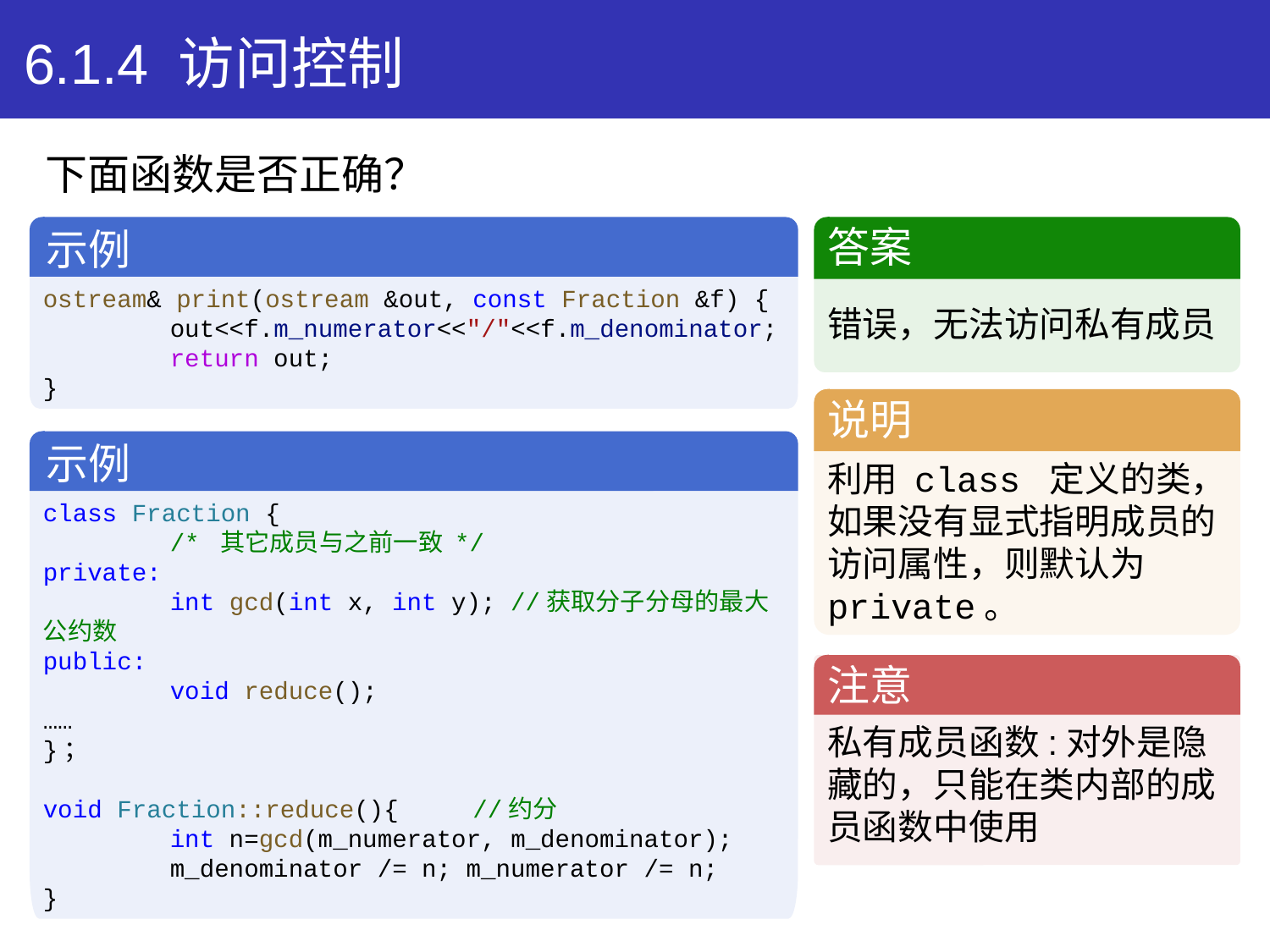

6.1.4 访问控制
下面函数是否正确？
答案

错误，无法访问私有成员
示例

ostream& print(ostream &out, const Fraction &f) {
	out<<f.m_numerator<<"/"<<f.m_denominator;
	return out;
}
说明

利用 class 定义的类，如果没有显式指明成员的访问属性，则默认为 private。
示例

class Fraction {
	/* 其它成员与之前一致 */
private:
	int gcd(int x, int y); //获取分子分母的最大公约数
public:
	void reduce();
……
}；
void Fraction::reduce(){     //约分
	int n=gcd(m_numerator, m_denominator);
	m_denominator /= n; m_numerator /= n;
}
注意

私有成员函数:对外是隐藏的，只能在类内部的成员函数中使用
12